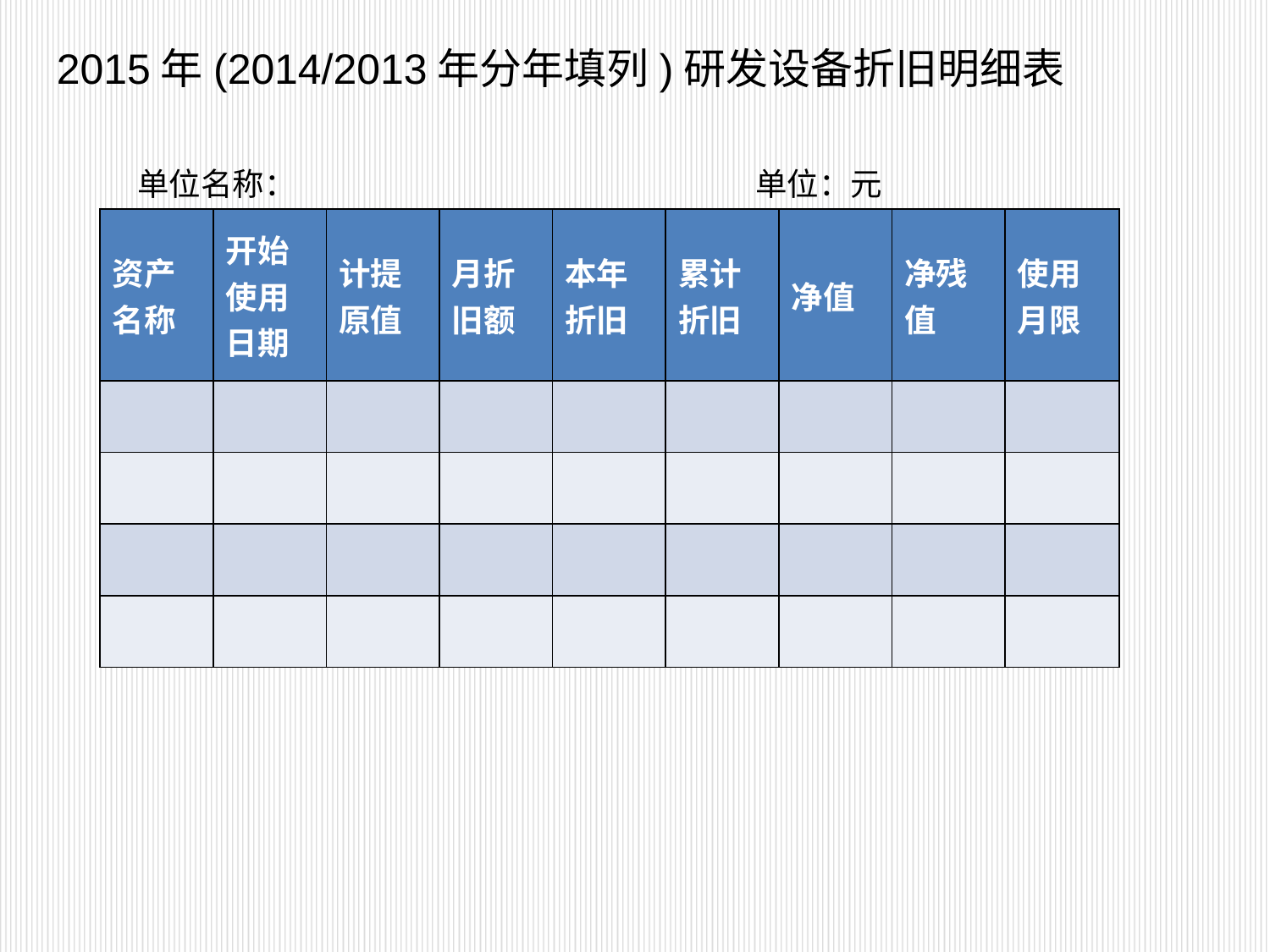

2015年(2014/2013年分年填列)研发设备折旧明细表

单位名称：                                                                单位：元
| 资产名称 | 开始使用日期 | 计提原值 | 月折旧额 | 本年折旧 | 累计折旧 | 净值 | 净残值 | 使用月限 |
| --- | --- | --- | --- | --- | --- | --- | --- | --- |
|  |  |  |  |  |  |  |  |  |
|  |  |  |  |  |  |  |  |  |
|  |  |  |  |  |  |  |  |  |
|  |  |  |  |  |  |  |  |  |